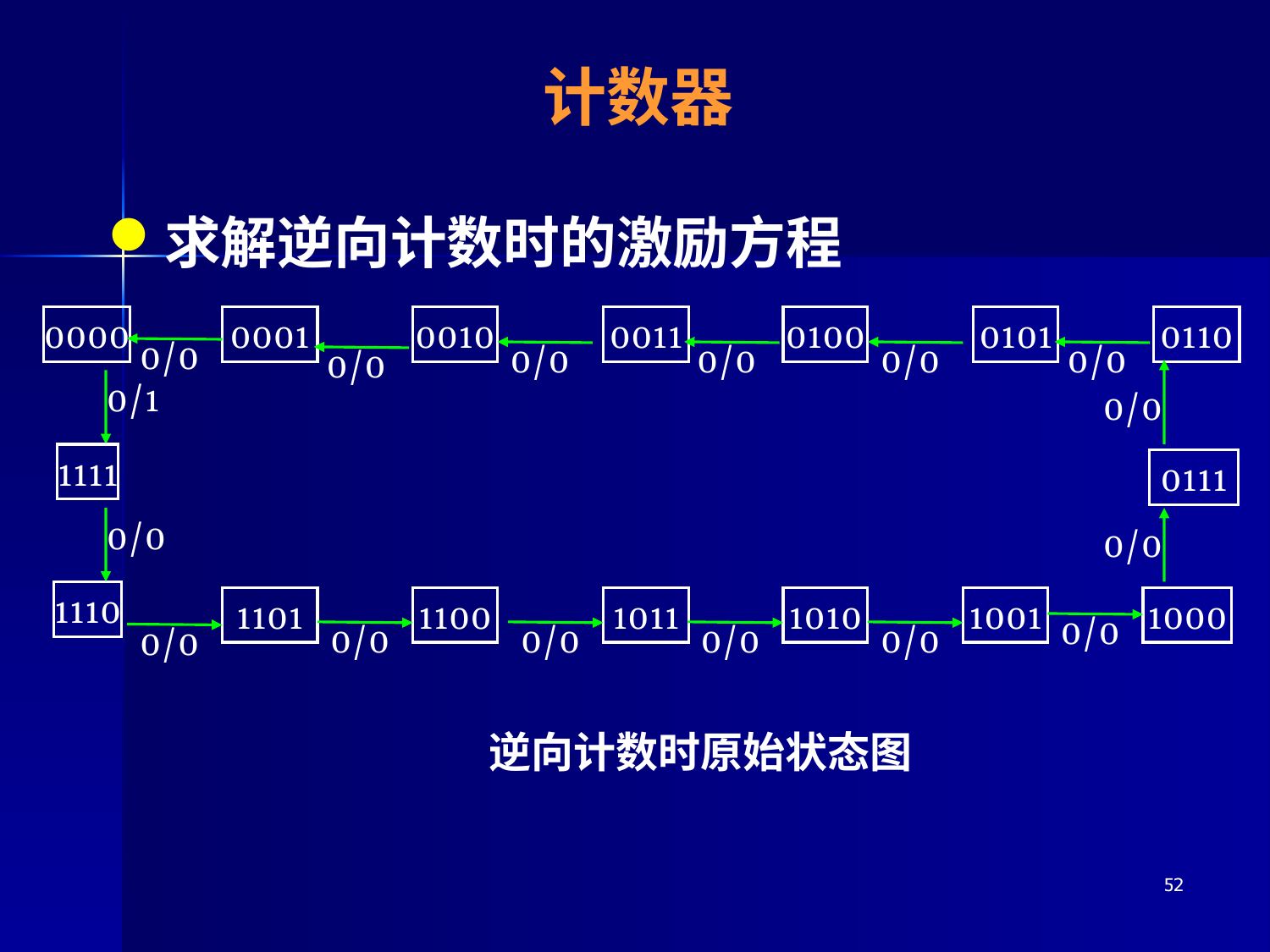

# 计数器
求解逆向计数时的激励方程
0000
0001
0010
0011
0100
0101
0110
0/0

0/0

0/0

0/0

0/0

0/0

0/0
0/1

1111
0111
0/0

0/0
1110
1101
1100
1011
1010
1001
1000
0/0

0/0

0/0

0/0

0/0

0/0

逆向计数时原始状态图
52